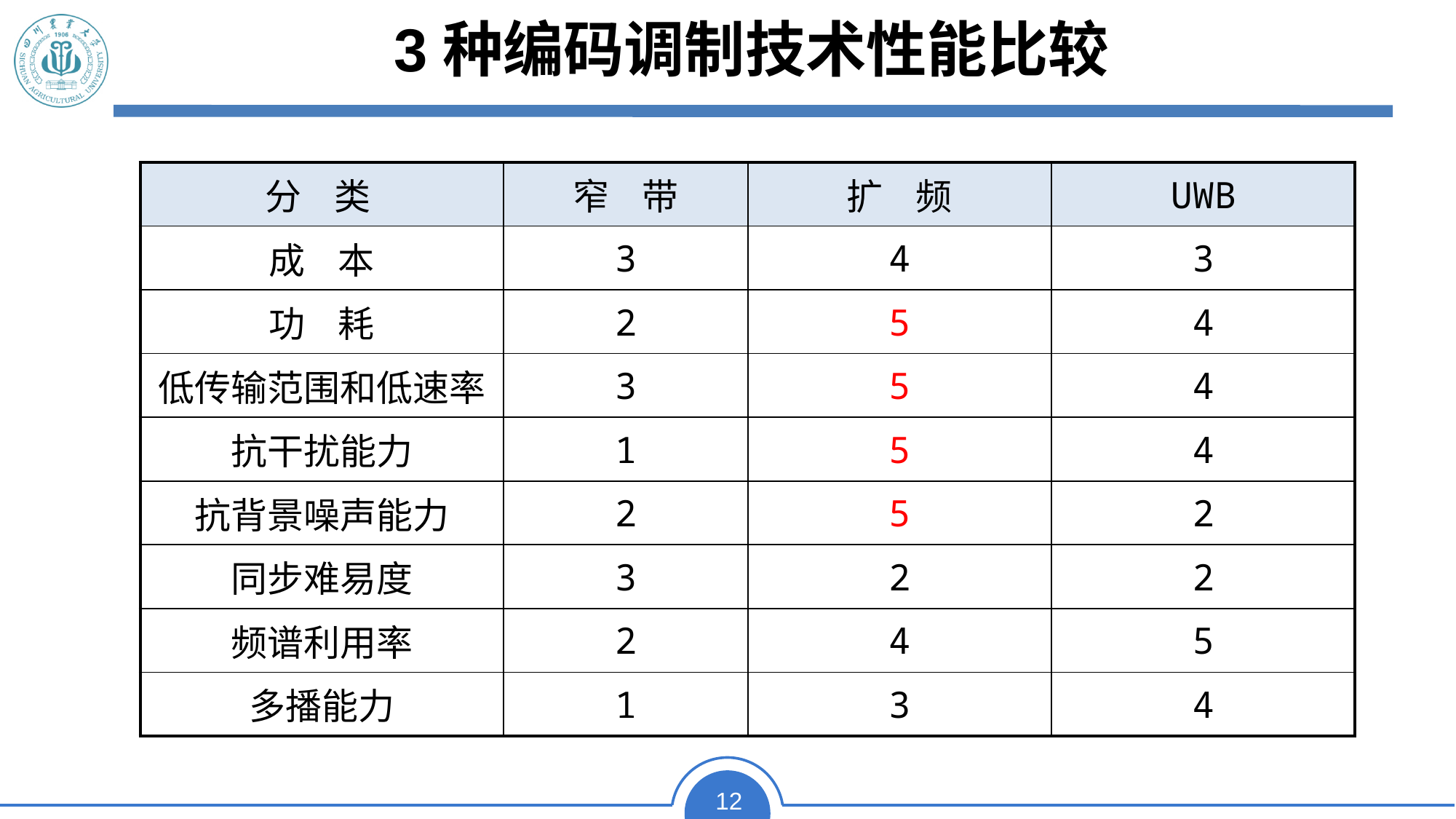

# 3种编码调制技术性能比较
| 分 类 | 窄 带 | 扩 频 | UWB |
| --- | --- | --- | --- |
| 成 本 | 3 | 4 | 3 |
| 功 耗 | 2 | 5 | 4 |
| 低传输范围和低速率 | 3 | 5 | 4 |
| 抗干扰能力 | 1 | 5 | 4 |
| 抗背景噪声能力 | 2 | 5 | 2 |
| 同步难易度 | 3 | 2 | 2 |
| 频谱利用率 | 2 | 4 | 5 |
| 多播能力 | 1 | 3 | 4 |